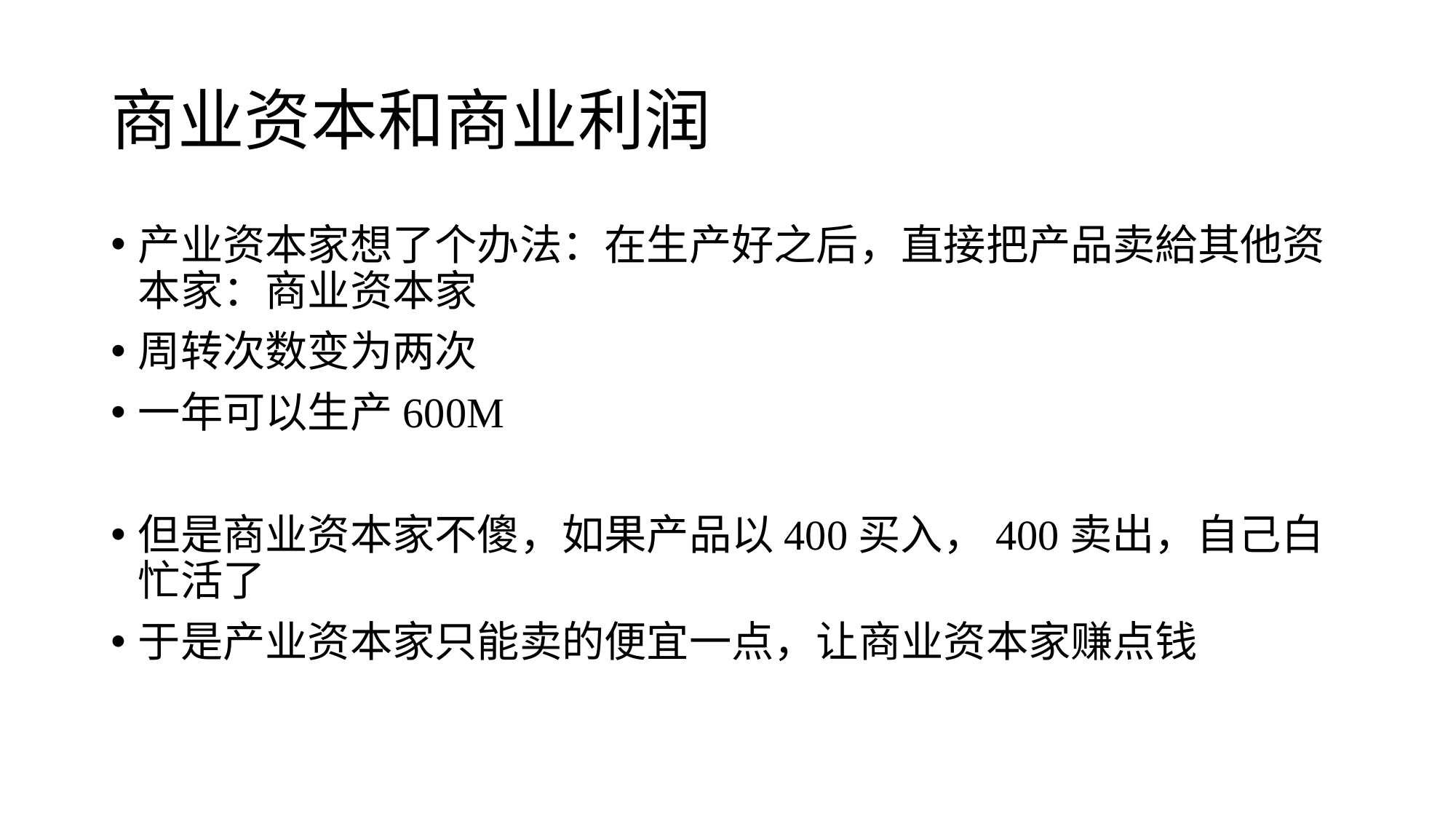

# 商业资本和商业利润
产业资本家想了个办法：在生产好之后，直接把产品卖給其他资本家：商业资本家
周转次数变为两次
一年可以生产600M

但是商业资本家不傻，如果产品以400买入，400卖出，自己白忙活了
于是产业资本家只能卖的便宜一点，让商业资本家赚点钱